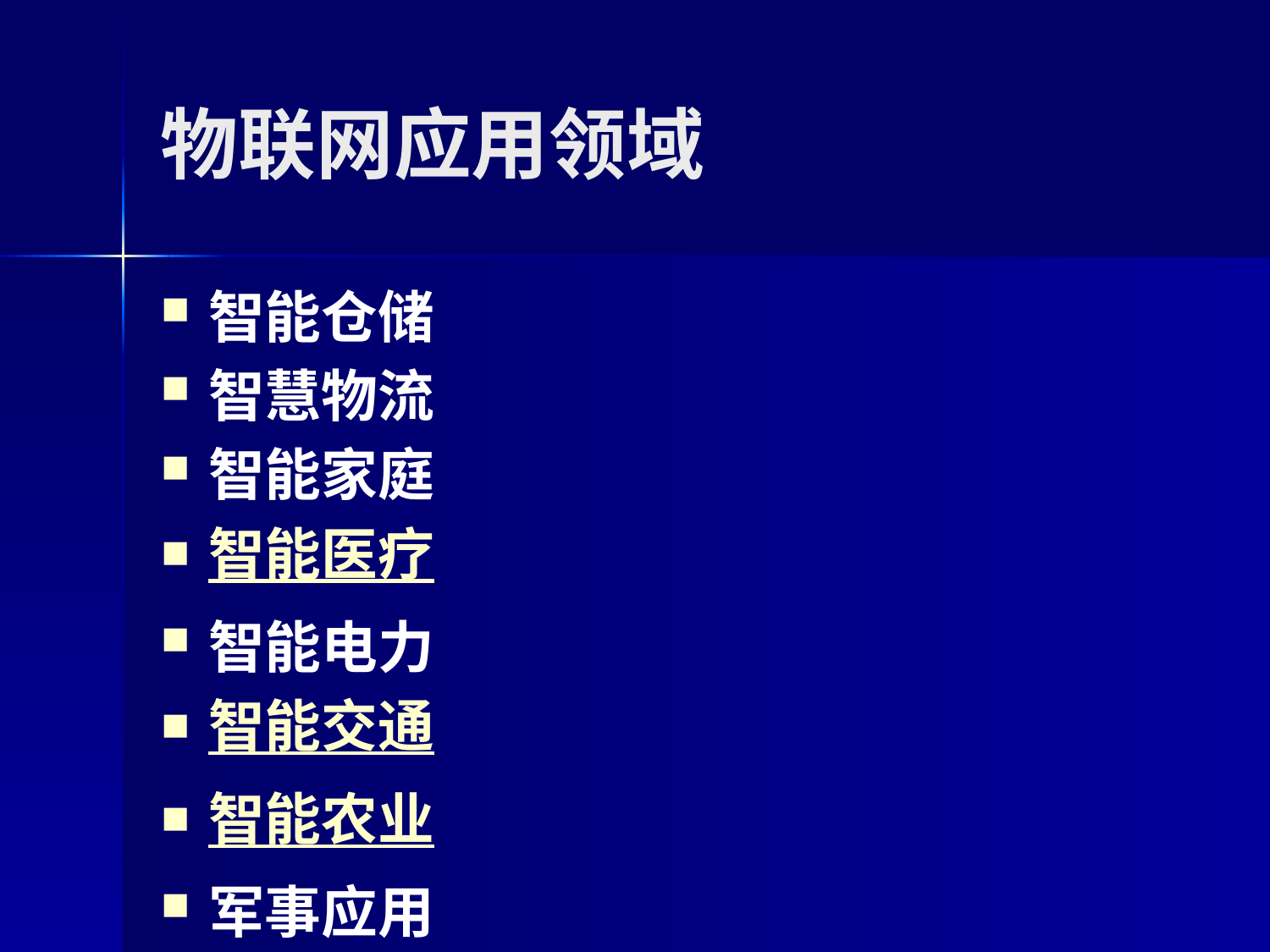

# 物联网应用领域
智能仓储
智慧物流
智能家庭
智能医疗
智能电力
智能交通
智能农业
军事应用